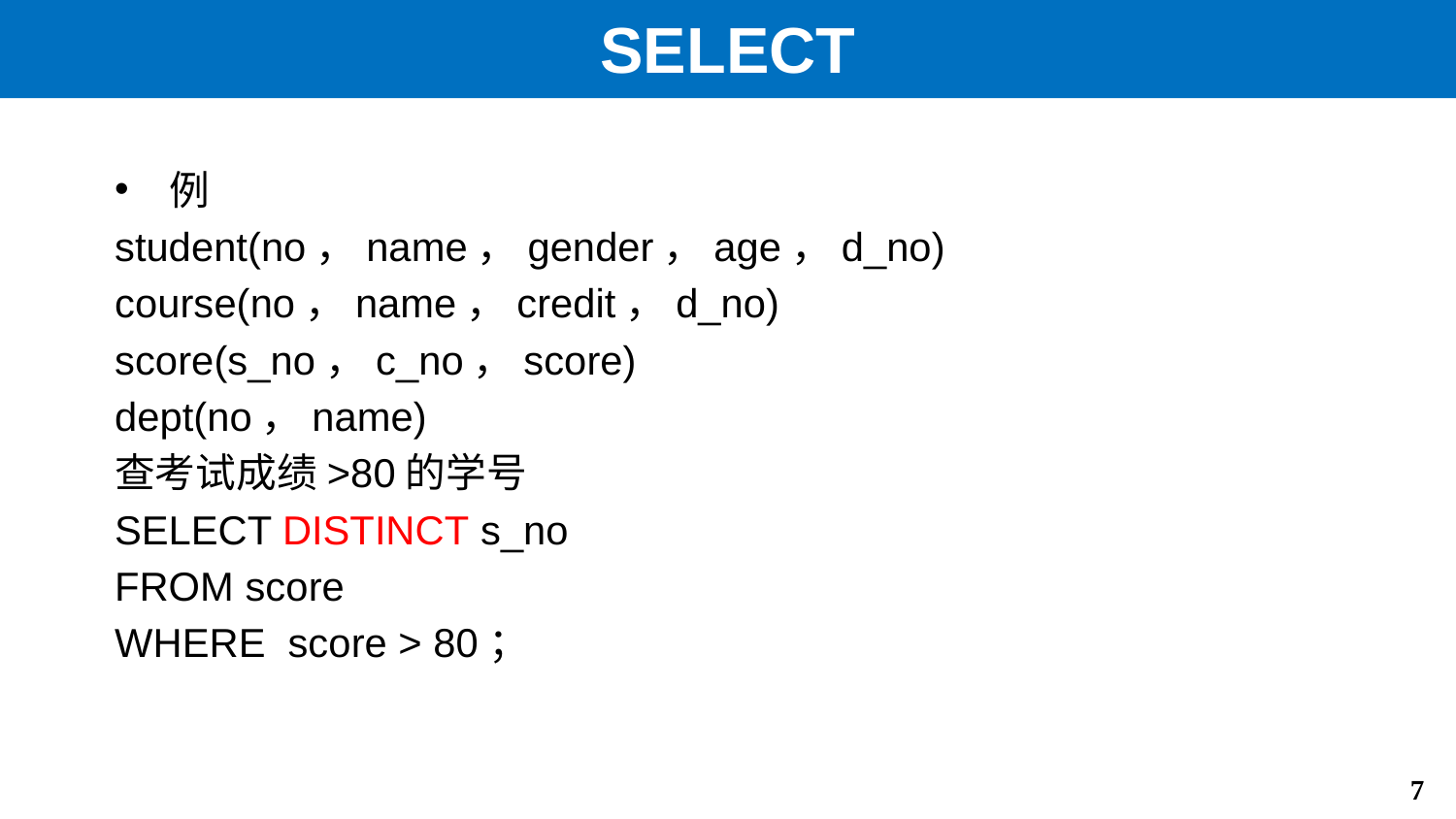

# SELECT
例
student(no，name，gender，age，d_no)
course(no，name，credit，d_no)
score(s_no，c_no，score)
dept(no，name)
查考试成绩>80的学号
SELECT DISTINCT s_no
FROM score
WHERE  score > 80；